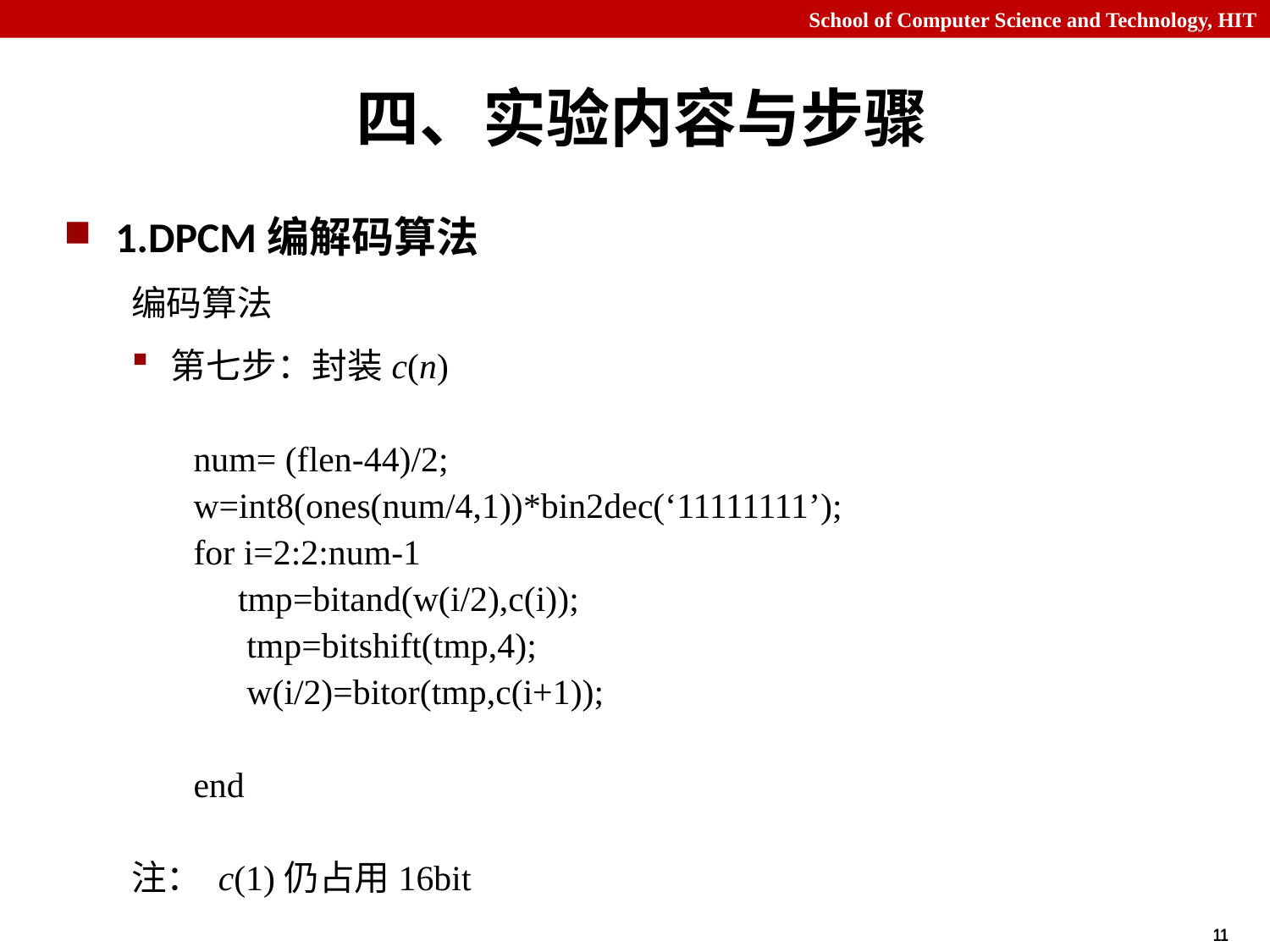

# 四、实验内容与步骤
1.DPCM编解码算法
编码算法
第七步：封装c(n)

       num= (flen-44)/2;
       w=int8(ones(num/4,1))*bin2dec(‘11111111’);
       for i=2:2:num-1
            tmp=bitand(w(i/2),c(i));
             tmp=bitshift(tmp,4);
             w(i/2)=bitor(tmp,c(i+1));

       end

注： c(1)仍占用16bit